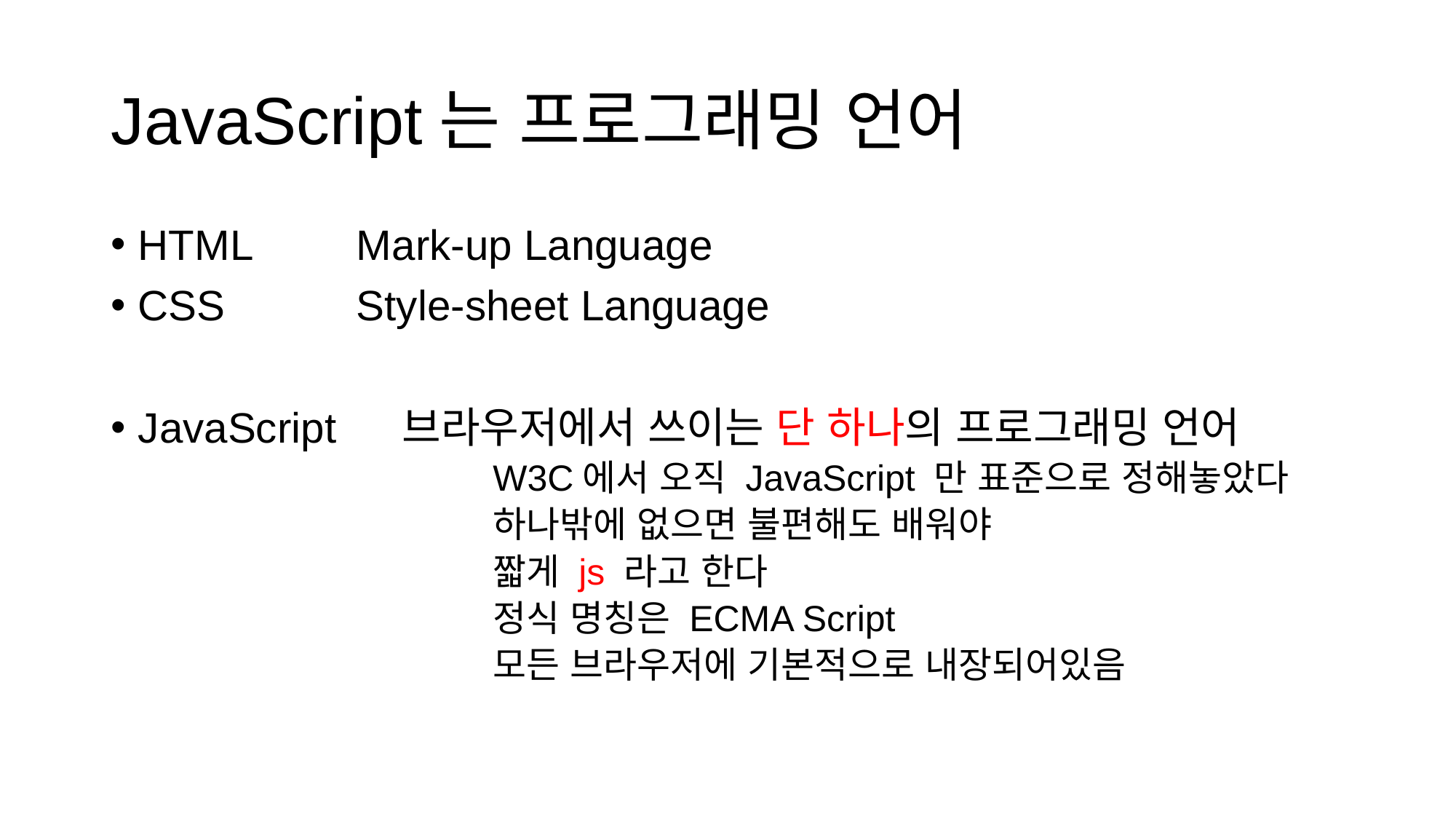

# JavaScript는 프로그래밍 언어
HTML	Mark-up Language
CSS		Style-sheet Language

JavaScript	   브라우저에서 쓰이는 단 하나의 프로그래밍 언어
			W3C에서 오직 JavaScript 만 표준으로 정해놓았다
			하나밖에 없으면 불편해도 배워야
			짧게 js 라고 한다
			정식 명칭은 ECMA Script
			모든 브라우저에 기본적으로 내장되어있음